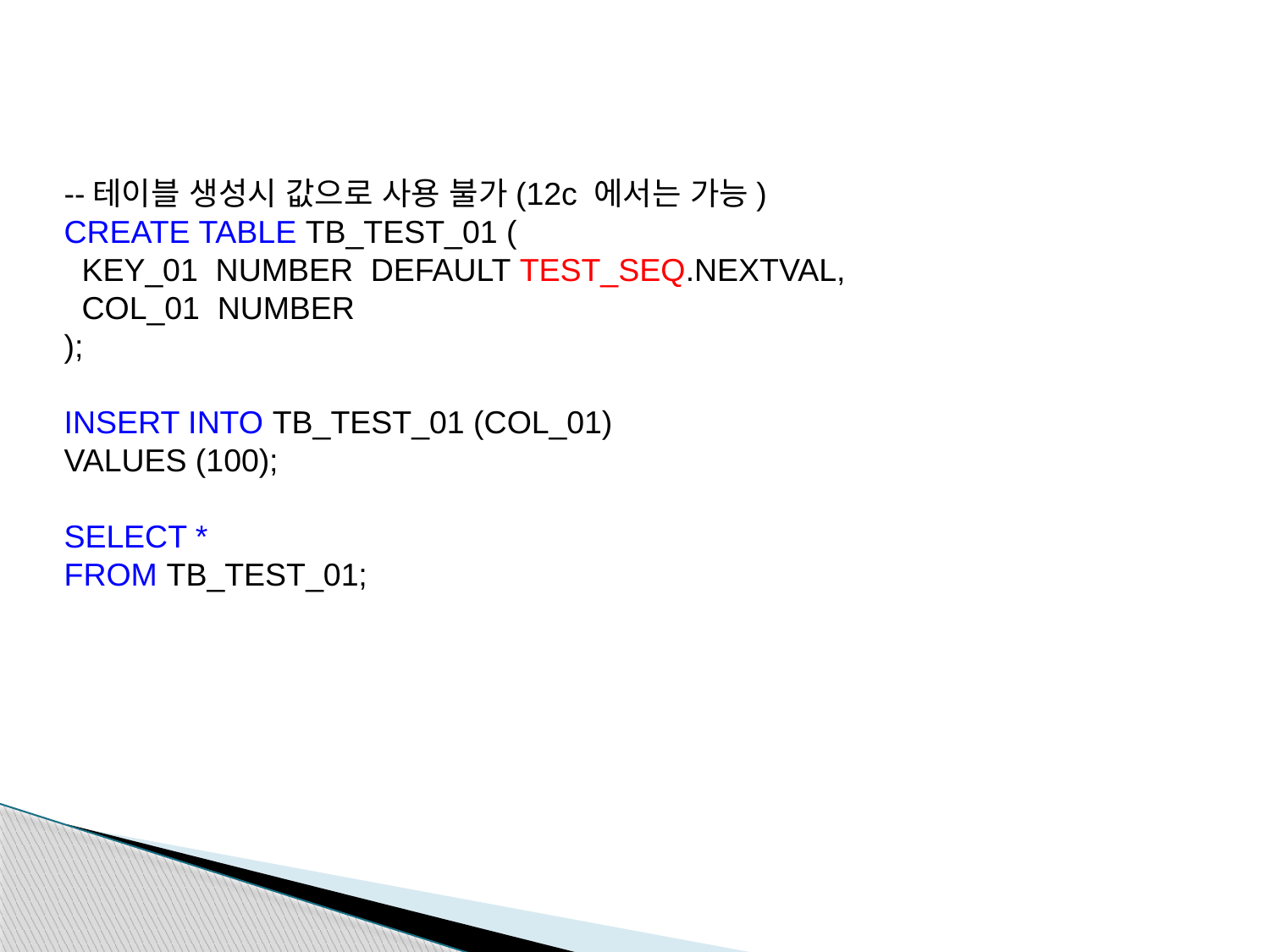

--테이블 생성시 값으로 사용 불가(12c 에서는 가능)
CREATE TABLE TB_TEST_01 (
  KEY_01  NUMBER  DEFAULT TEST_SEQ.NEXTVAL,
  COL_01  NUMBER
);

INSERT INTO TB_TEST_01 (COL_01)
VALUES (100);

SELECT *
FROM TB_TEST_01;